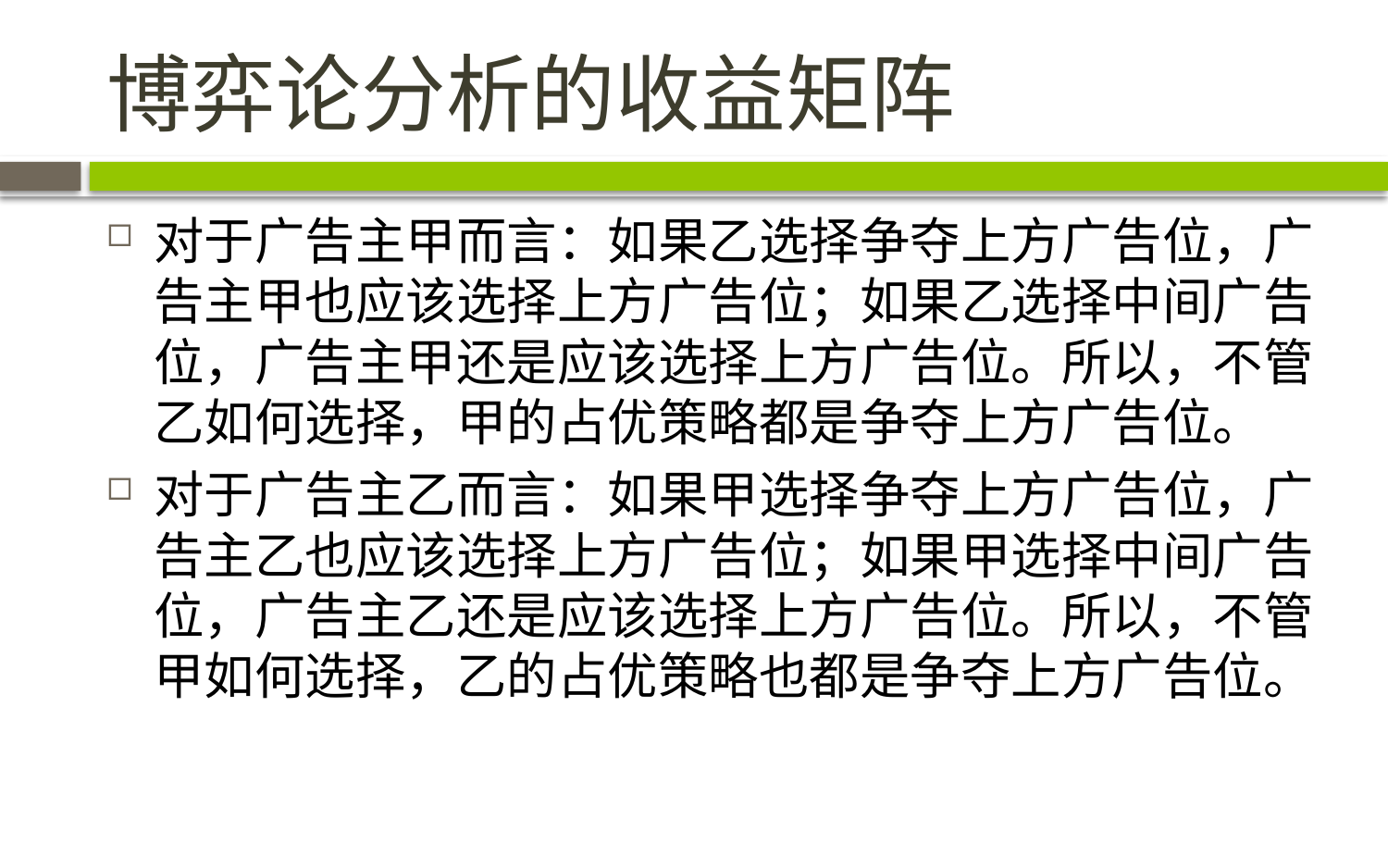

# 博弈论分析的收益矩阵
对于广告主甲而言：如果乙选择争夺上方广告位，广告主甲也应该选择上方广告位；如果乙选择中间广告位，广告主甲还是应该选择上方广告位。所以，不管乙如何选择，甲的占优策略都是争夺上方广告位。
对于广告主乙而言：如果甲选择争夺上方广告位，广告主乙也应该选择上方广告位；如果甲选择中间广告位，广告主乙还是应该选择上方广告位。所以，不管甲如何选择，乙的占优策略也都是争夺上方广告位。